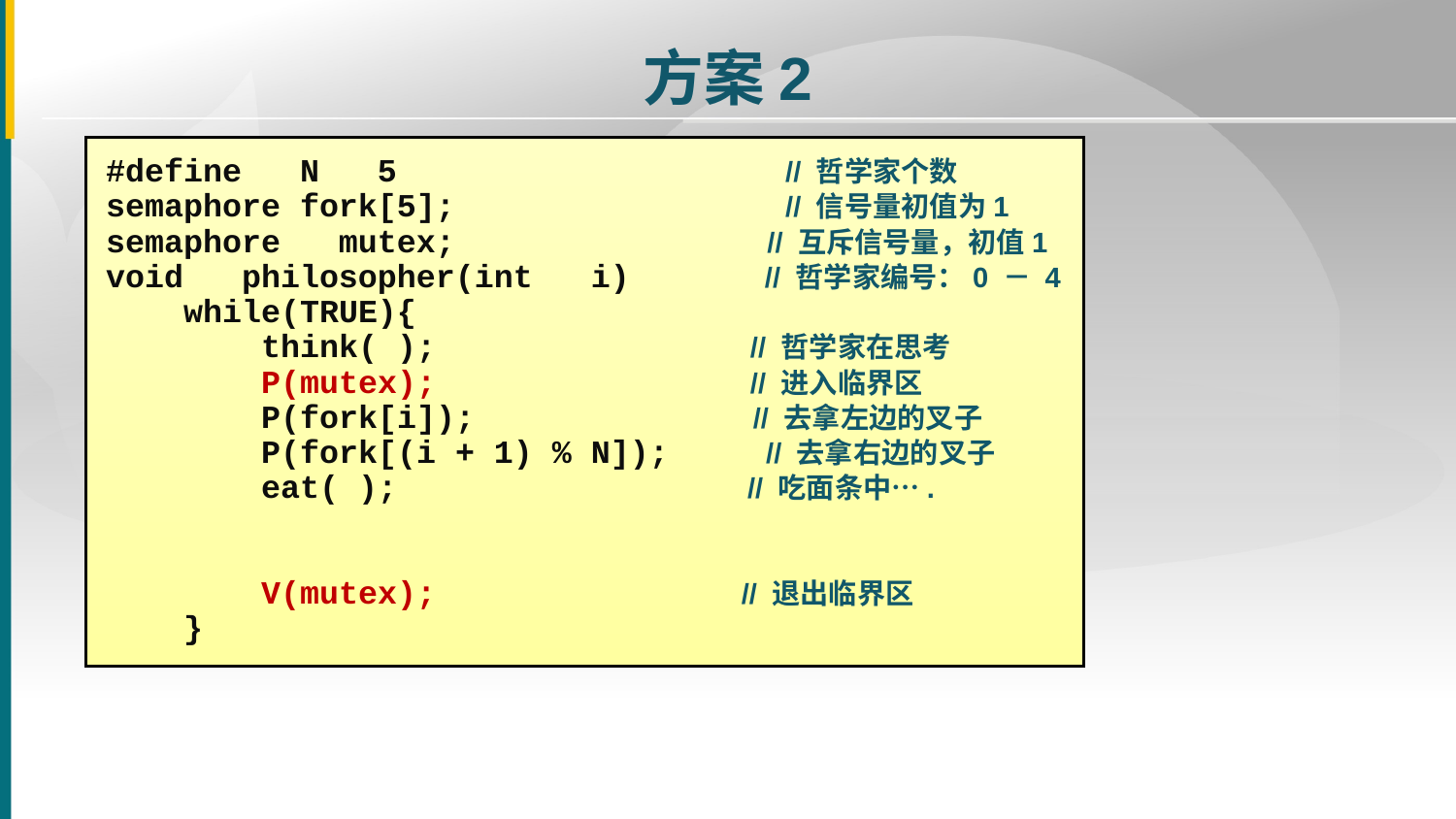

方案2

#define   N   5                    // 哲学家个数
semaphore fork[5];                 // 信号量初值为1
semaphore   mutex;	                         // 互斥信号量，初值1
void   philosopher(int   i)               // 哲学家编号：0 － 4
    while(TRUE){
        think( );                                   // 哲学家在思考
        P(mutex);                                   // 进入临界区
        P(fork[i]);                               // 去拿左边的叉子
        P(fork[(i + 1) % N]);     // 去拿右边的叉子
        eat( );                                       // 吃面条中….

        V(mutex);                                  // 退出临界区
    }